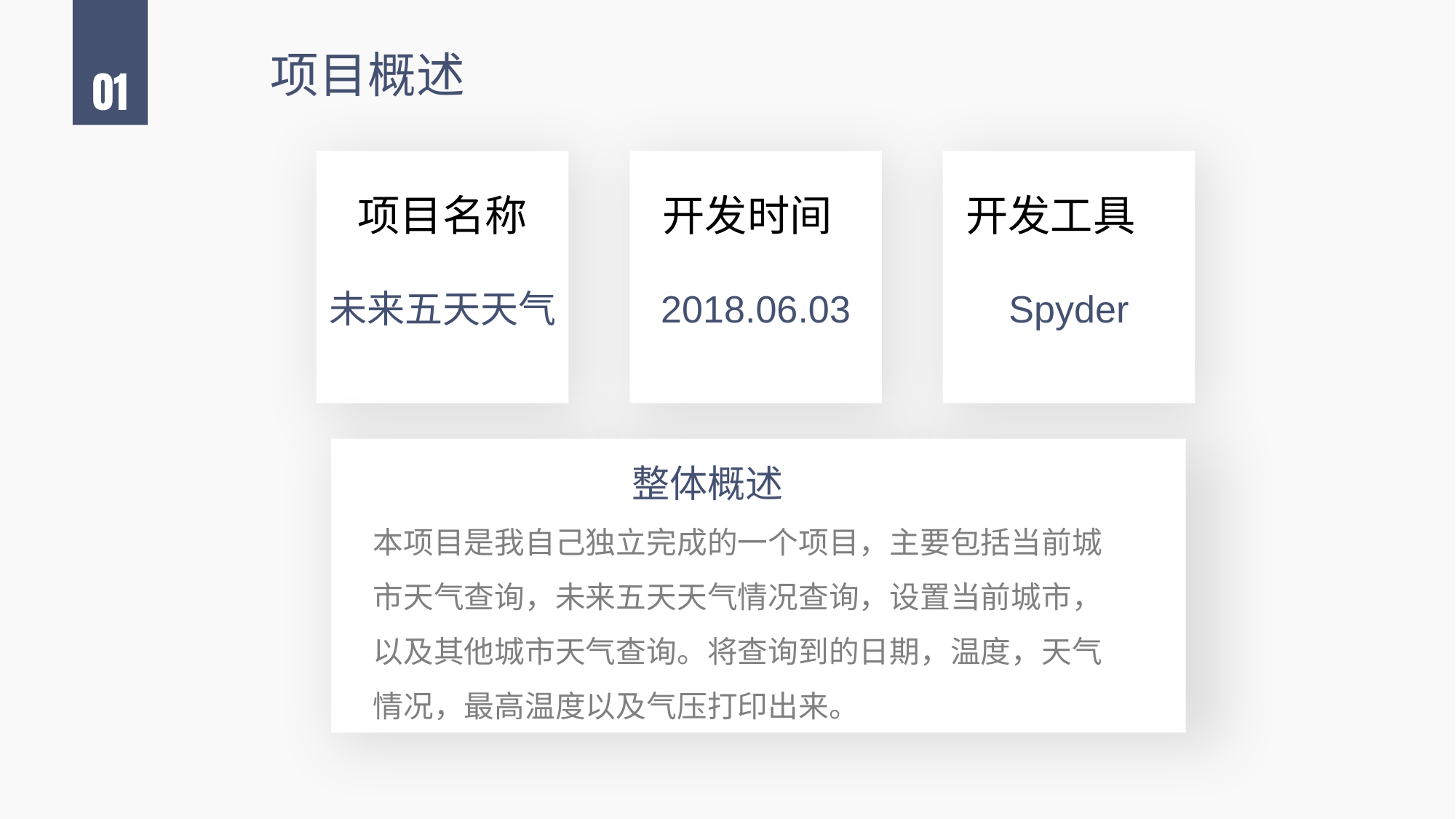

项目概述
01

项目名称
开发时间
开发工具
2018.06.03
Spyder
未来五天天气

整体概述
本项目是我自己独立完成的一个项目，主要包括当前城市天气查询，未来五天天气情况查询，设置当前城市，以及其他城市天气查询。将查询到的日期，温度，天气情况，最高温度以及气压打印出来。